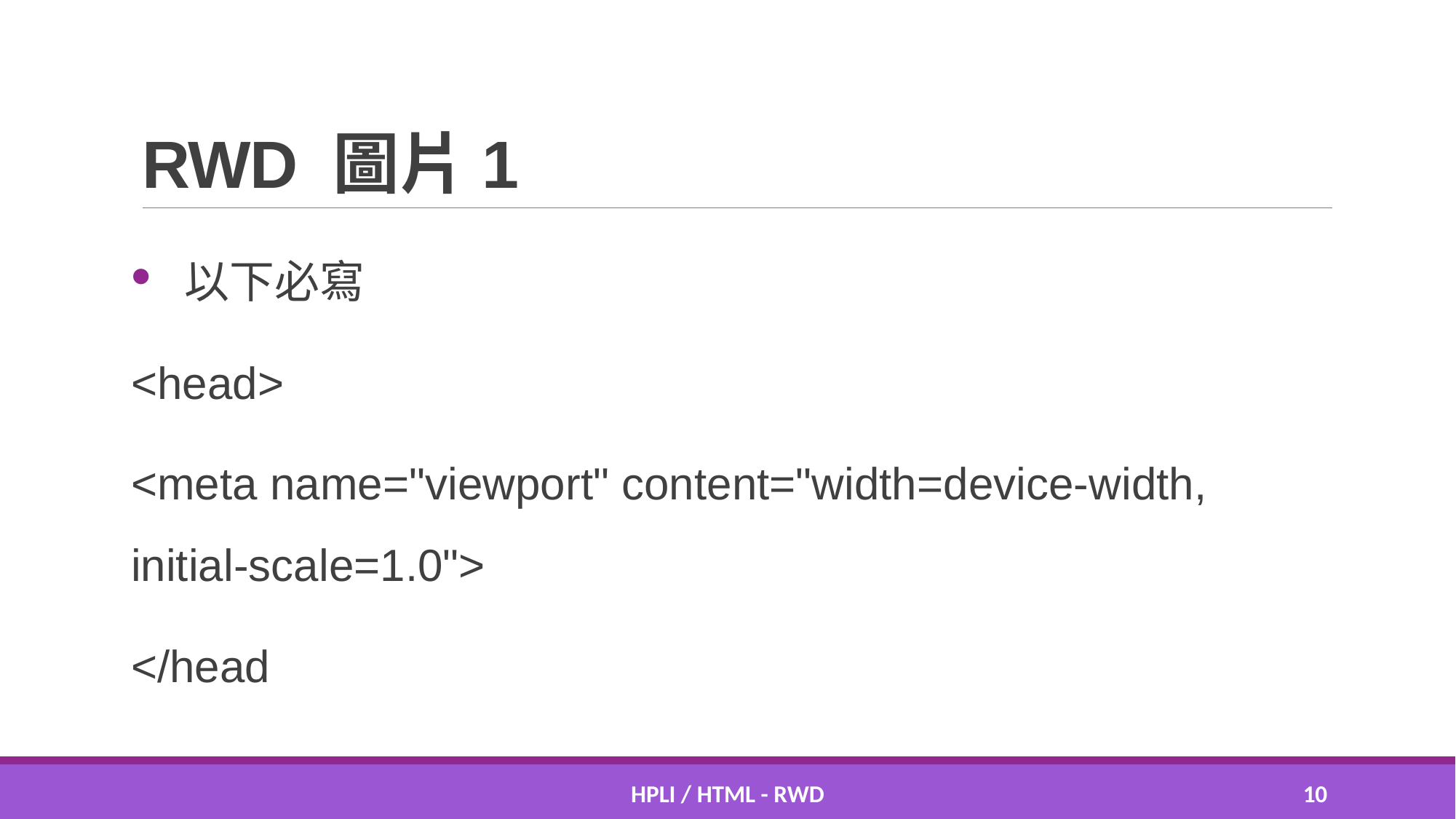

# RWD 圖片1
以下必寫
<head>
<meta name="viewport" content="width=device-width, initial-scale=1.0">
</head
HPLI / HTML - RWD
10